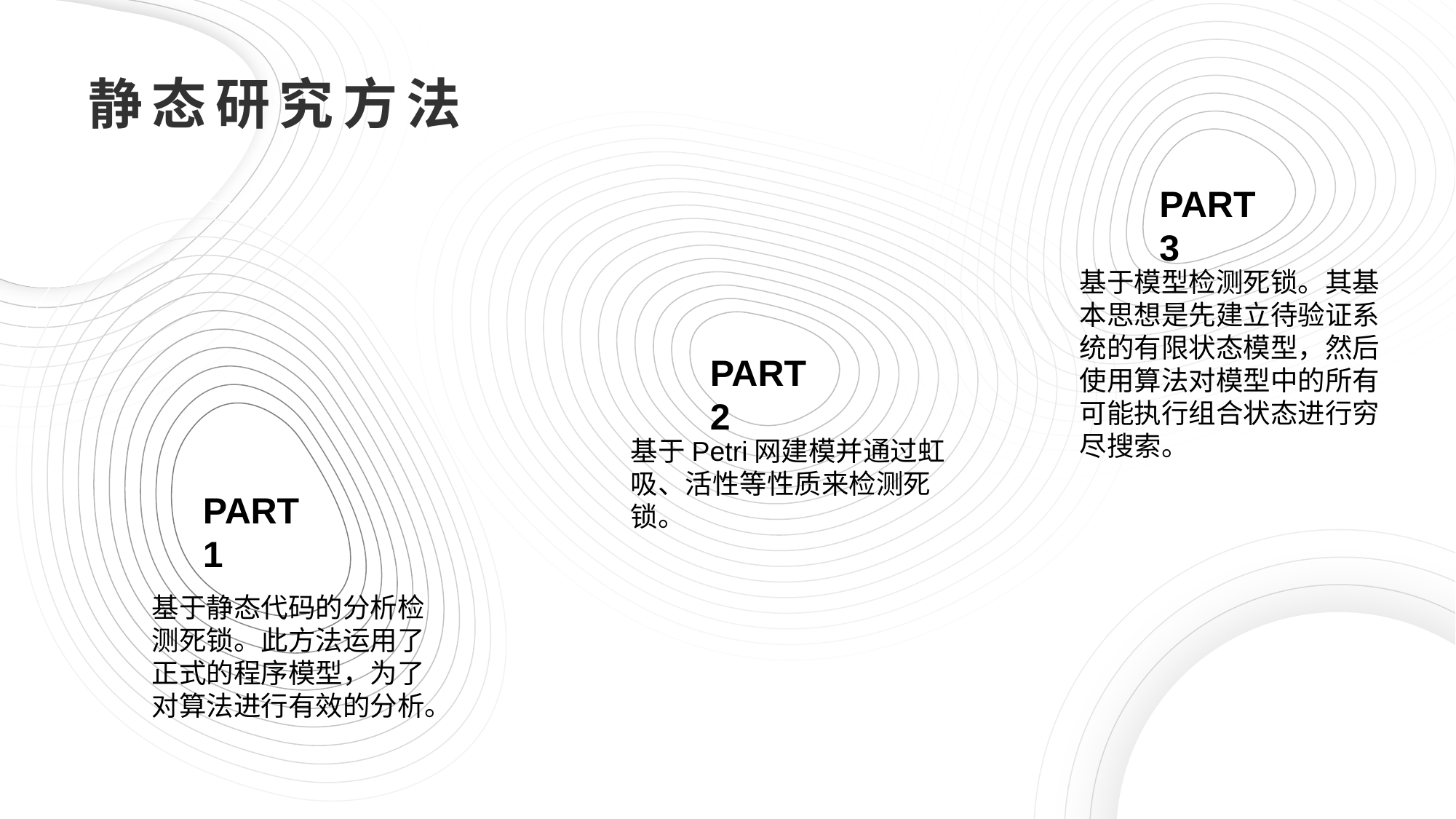

静态研究方法
PART 3

基于模型检测死锁。其基本思想是先建立待验证系统的有限状态模型，然后使用算法对模型中的所有可能执行组合状态进行穷尽搜索。
PART 2
基于Petri网建模并通过虹吸、活性等性质来检测死锁。
PART 1

基于静态代码的分析检测死锁。此方法运用了正式的程序模型，为了对算法进行有效的分析。